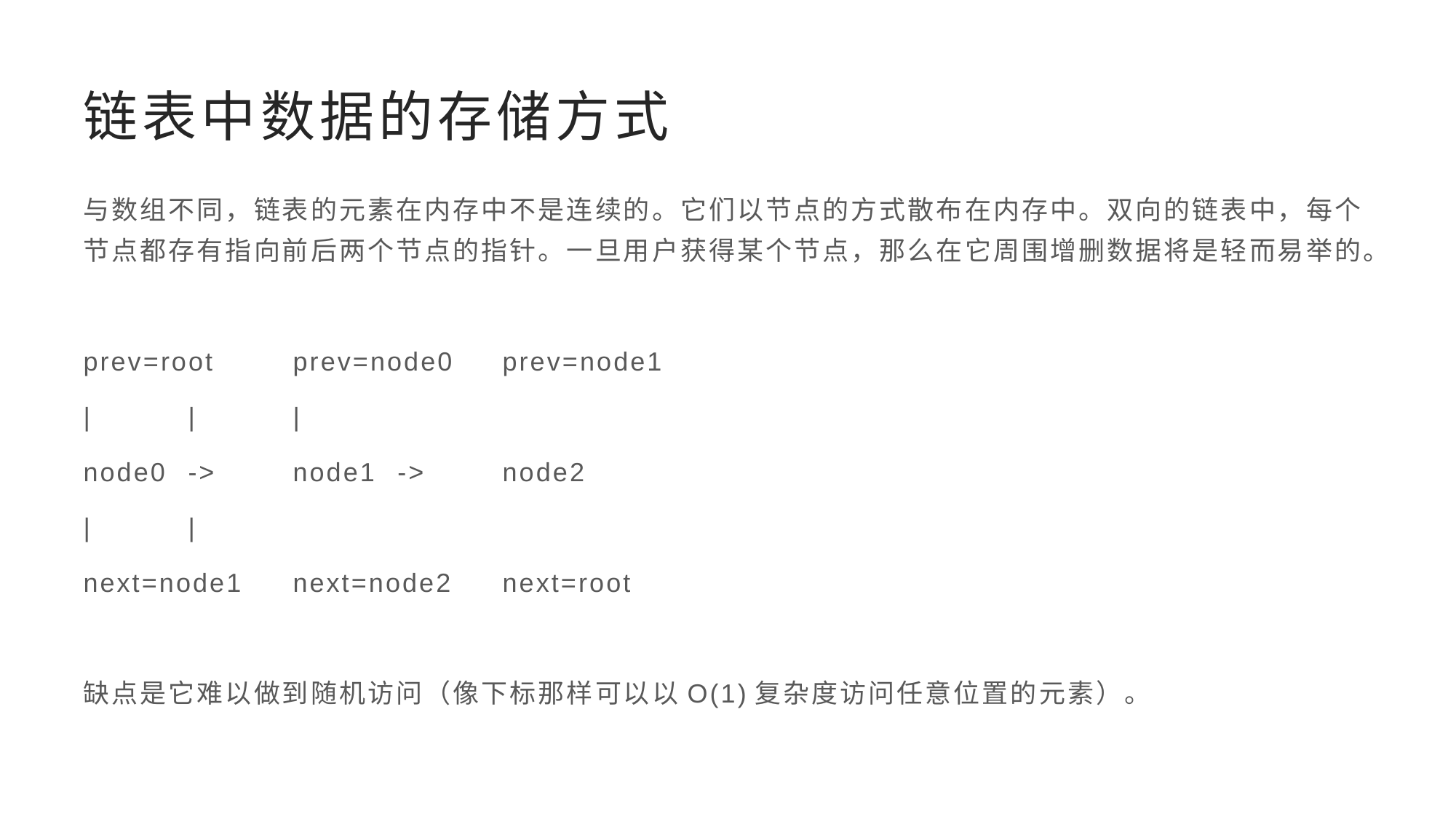

# 链表中数据的存储方式
与数组不同，链表的元素在内存中不是连续的。它们以节点的方式散布在内存中。双向的链表中，每个节点都存有指向前后两个节点的指针。一旦用户获得某个节点，那么在它周围增删数据将是轻而易举的。

prev=root		prev=node0		prev=node1
|			|			|
node0		->	node1		->	node2
|			|
next=node1		next=node2		next=root

缺点是它难以做到随机访问（像下标那样可以以O(1)复杂度访问任意位置的元素）。